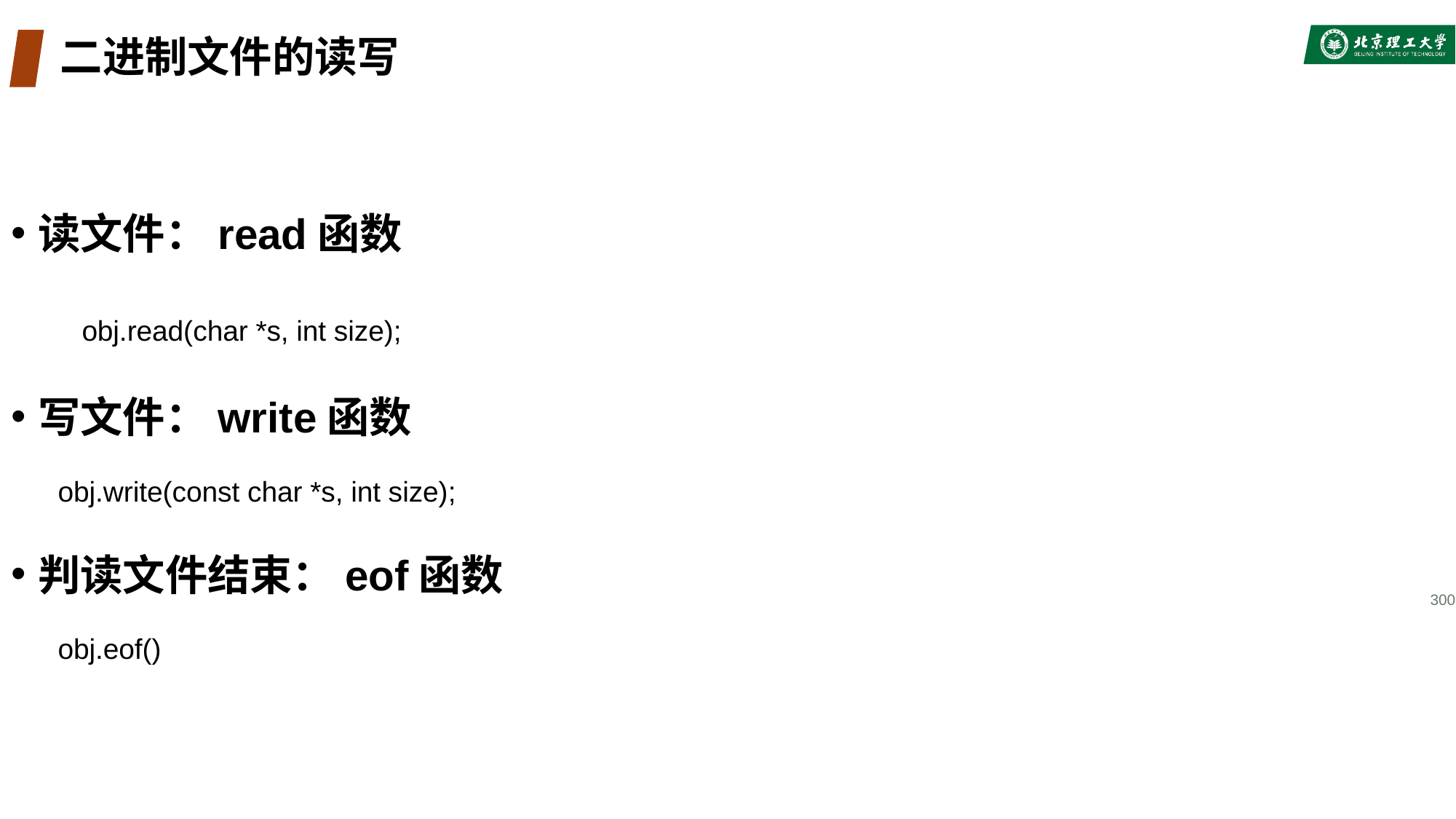

# 二进制文件的读写
读文件：read函数
      obj.read(char *s, int size);
写文件：write函数
      obj.write(const char *s, int size);
判读文件结束：eof函数
      obj.eof()
300